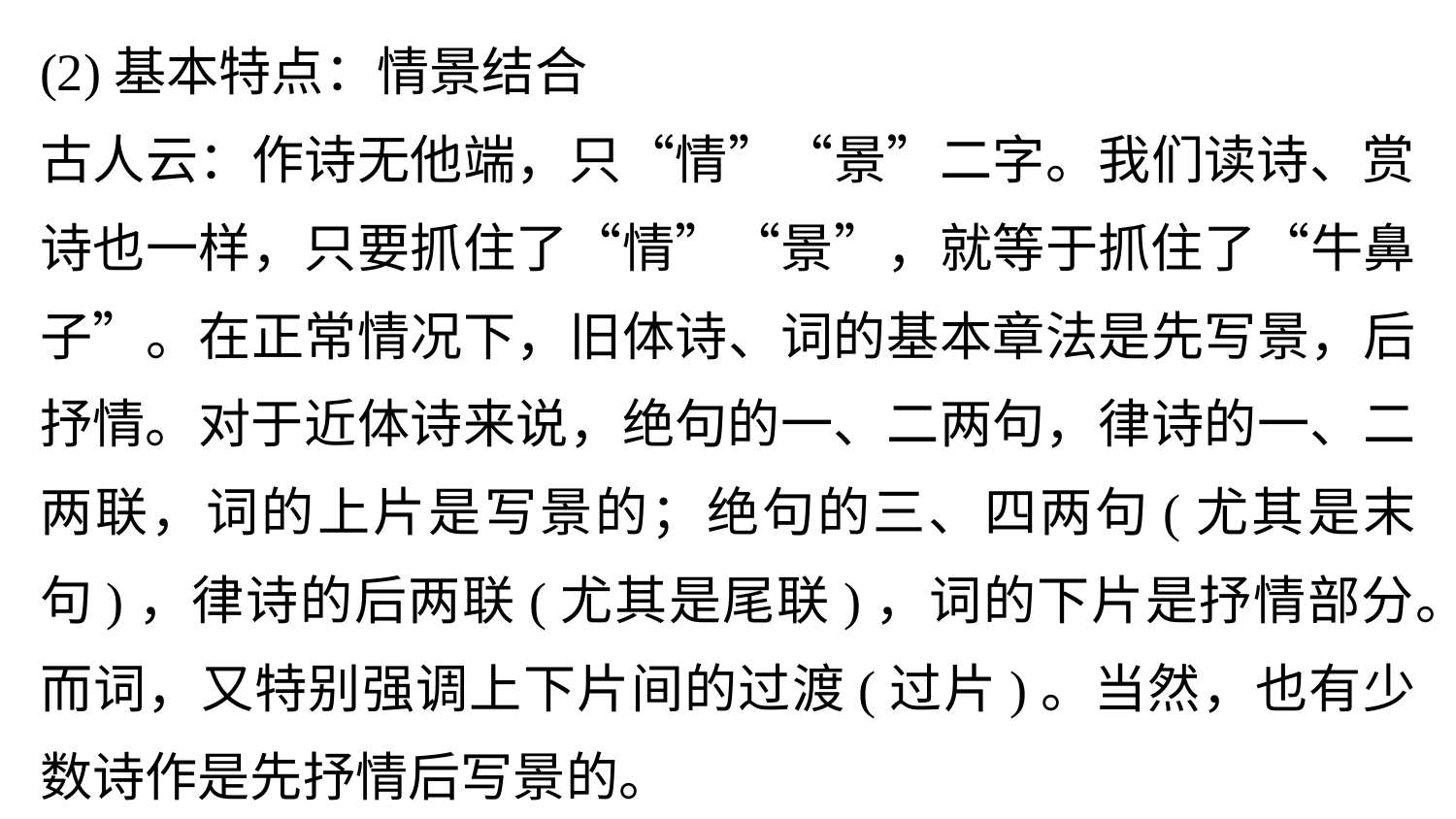

(2)基本特点：情景结合
古人云：作诗无他端，只“情”“景”二字。我们读诗、赏诗也一样，只要抓住了“情”“景”，就等于抓住了“牛鼻子”。在正常情况下，旧体诗、词的基本章法是先写景，后抒情。对于近体诗来说，绝句的一、二两句，律诗的一、二两联，词的上片是写景的；绝句的三、四两句(尤其是末句)，律诗的后两联(尤其是尾联)，词的下片是抒情部分。而词，又特别强调上下片间的过渡(过片)。当然，也有少数诗作是先抒情后写景的。